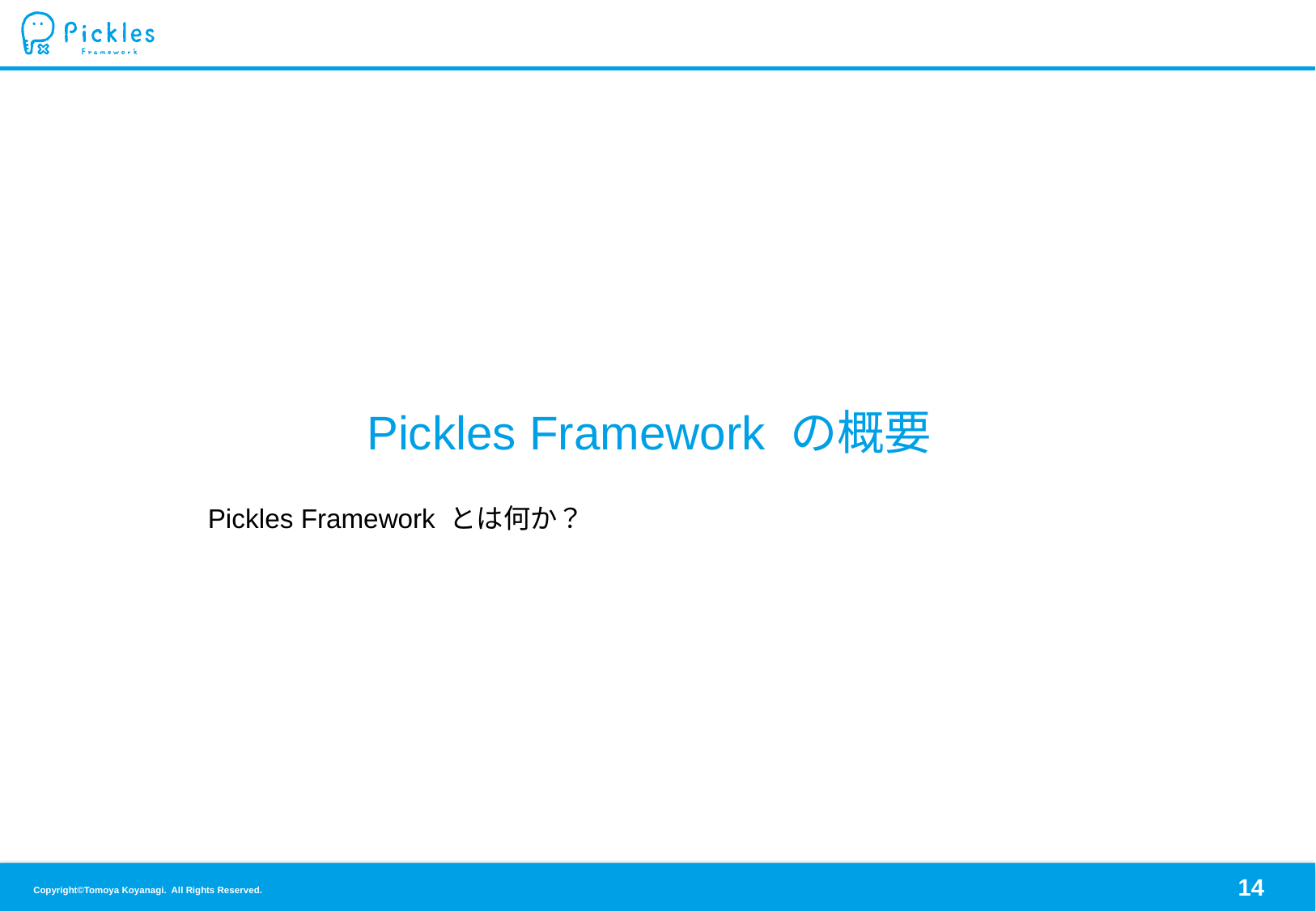

# Pickles Framework の概要
Pickles Framework とは何か？
14